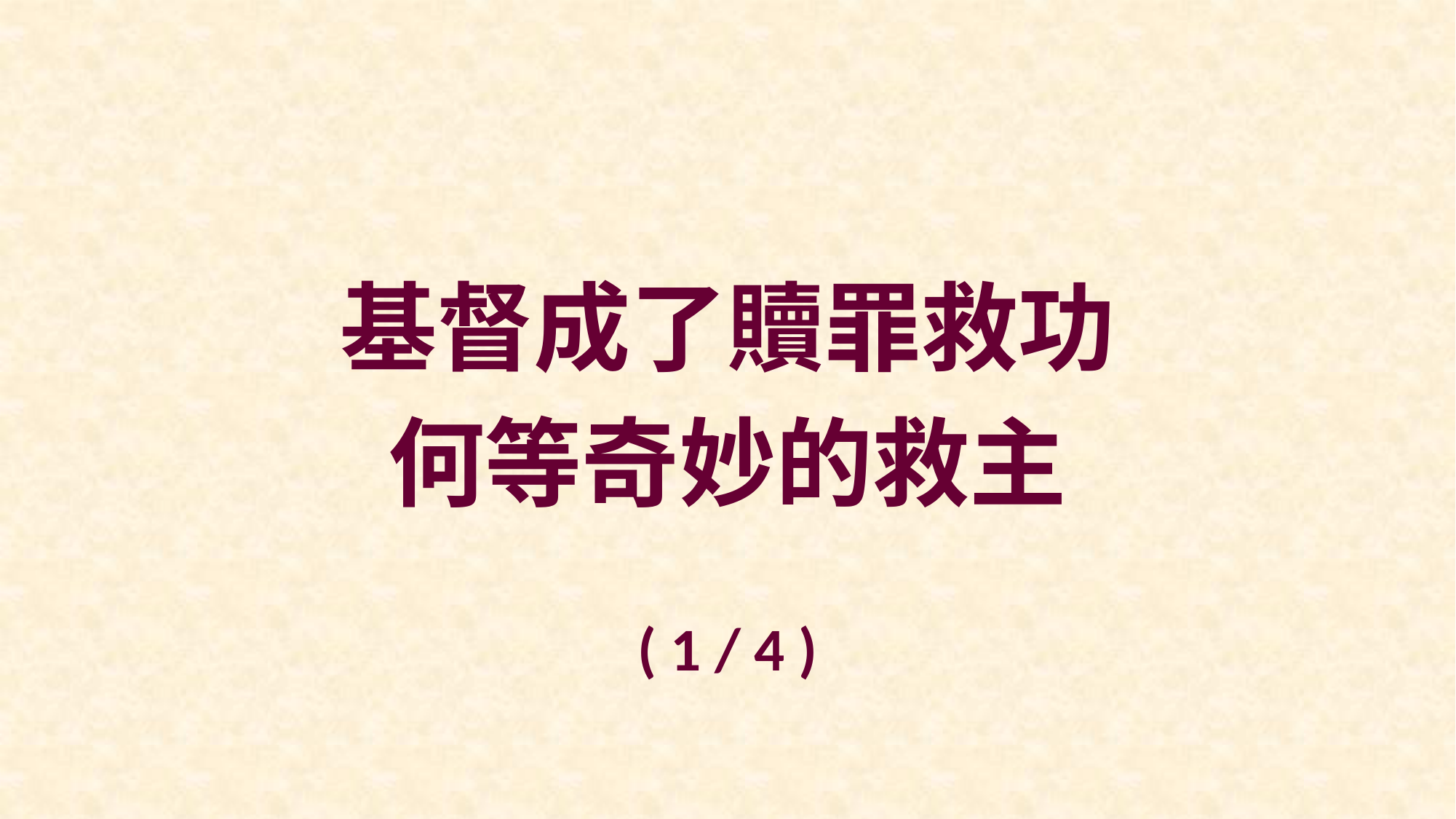

基督成了贖罪救功
何等奇妙的救主
( 1 / 4 )